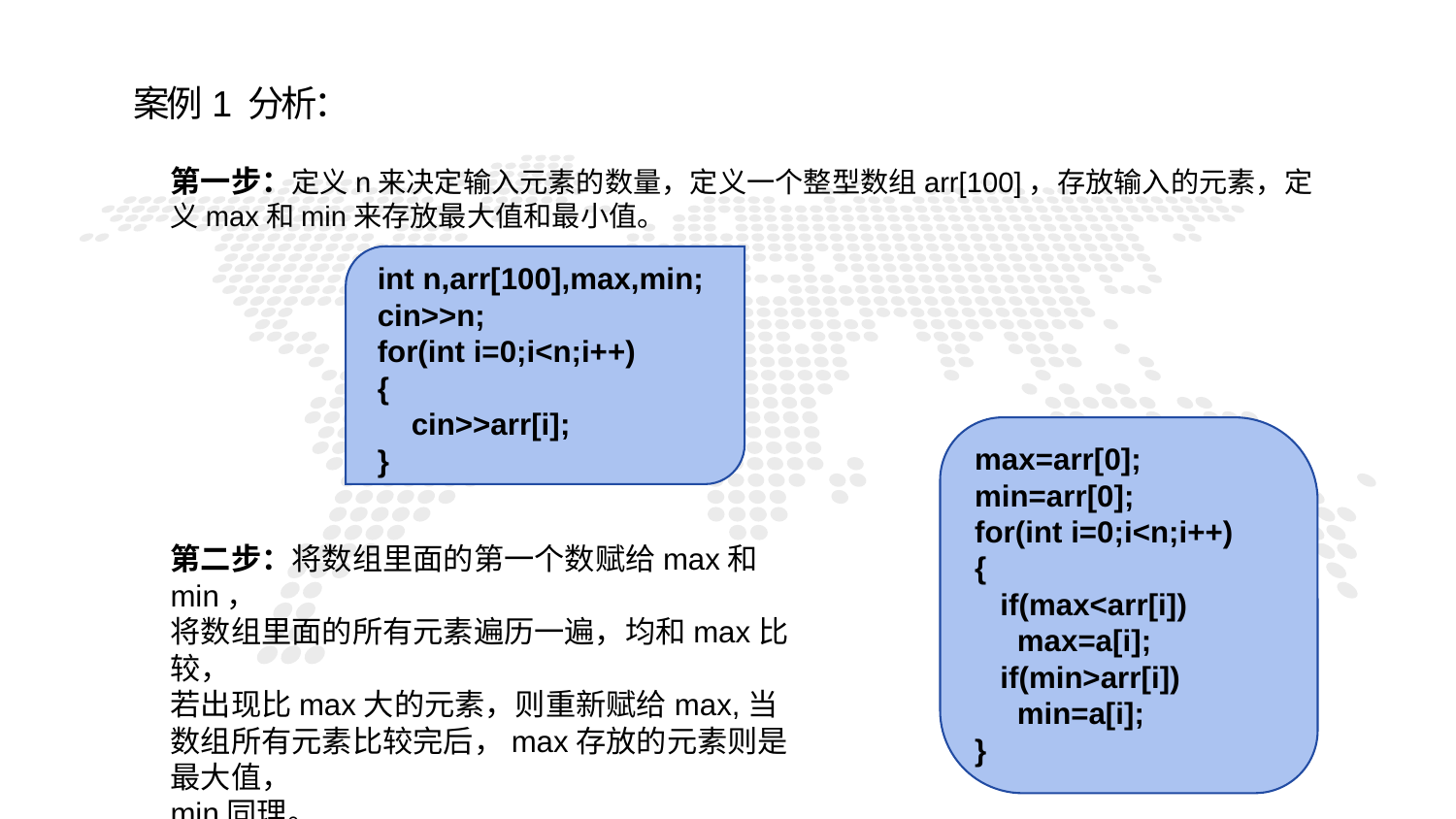

案例1 分析：
第一步：定义n来决定输入元素的数量，定义一个整型数组arr[100]，存放输入的元素，定义max和min来存放最大值和最小值。

int n,arr[100],max,min;
cin>>n;
for(int i=0;i<n;i++)
{
    cin>>arr[i];
}

max=arr[0];
min=arr[0];
for(int i=0;i<n;i++)
{
   if(max<arr[i])
     max=a[i];
   if(min>arr[i])
     min=a[i];
}

第二步：将数组里面的第一个数赋给max和min，
将数组里面的所有元素遍历一遍，均和max比较，
若出现比max大的元素，则重新赋给max,当数组所有元素比较完后，max存放的元素则是最大值，
min同理。